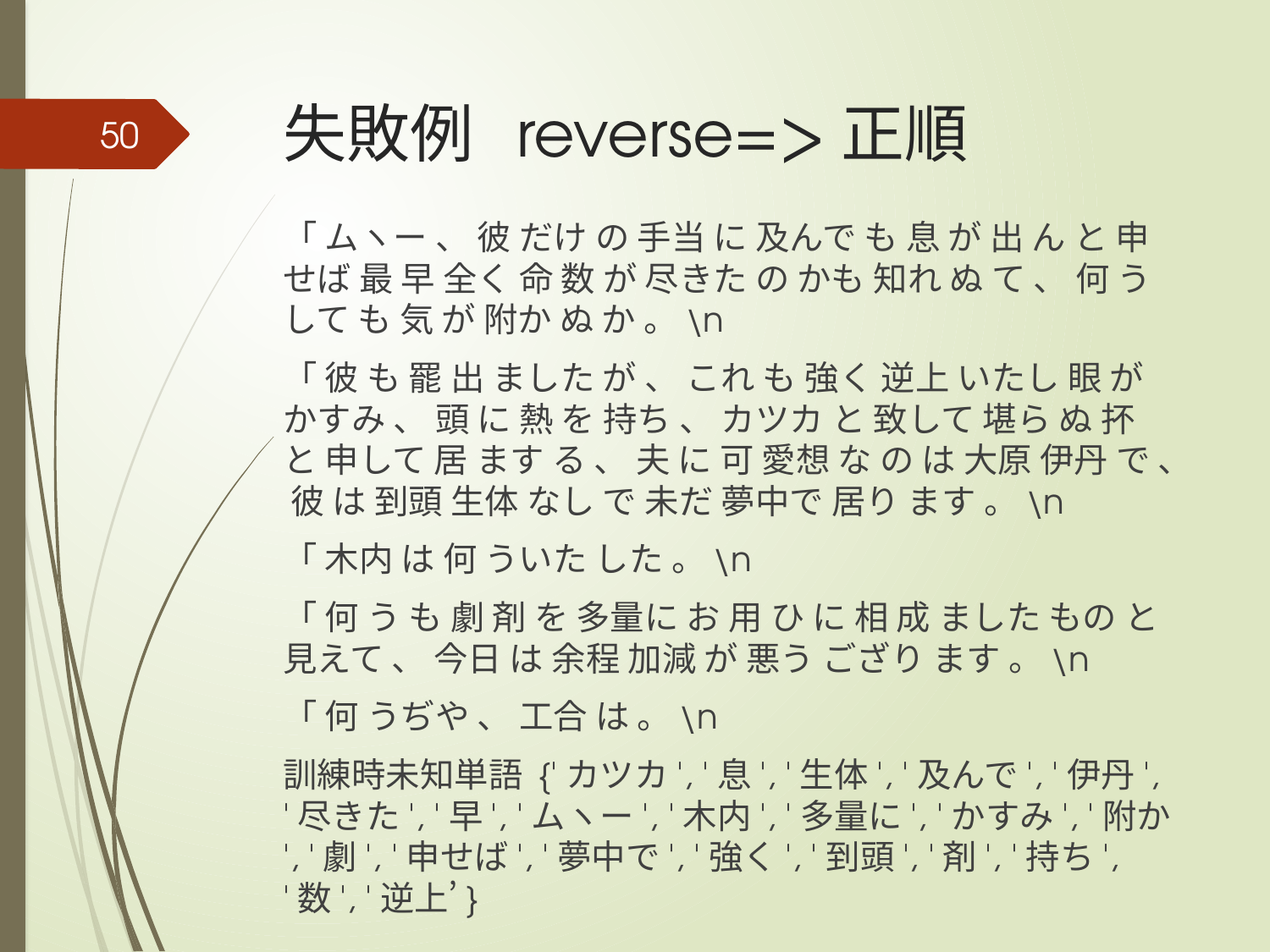

# 失敗例  reverse=>正順
50
「 ムヽー 、 彼 だけ の 手当 に 及んで も 息 が 出 ん と 申せば 最 早 全く 命 数 が 尽きた の かも 知れ ぬ て 、 何 う して も 気 が 附か ぬ か 。\n
「 彼 も 罷 出 ました が 、 これ も 強く 逆上 いたし 眼 が かすみ 、 頭 に 熱 を 持ち 、 カツカ と 致して 堪ら ぬ 抔 と 申して 居 ます る 、 夫 に 可 愛想 な の は 大原 伊丹 で 、 彼 は 到頭 生体 なし で 未だ 夢中で 居り ます 。\n
「 木内 は 何 ういた した 。\n
「 何 う も 劇 剤 を 多量に お 用 ひ に 相 成 ました もの と 見えて 、 今日 は 余程 加減 が 悪う ござり ます 。\n
「 何 うぢや 、 工合 は 。\n
訓練時未知単語 {'カツカ', '息', '生体', '及んで', '伊丹', '尽きた', '早', 'ムヽー', '木内', '多量に', 'かすみ', '附か', '劇', '申せば', '夢中で', '強く', '到頭', '剤', '持ち', '数', '逆上’}